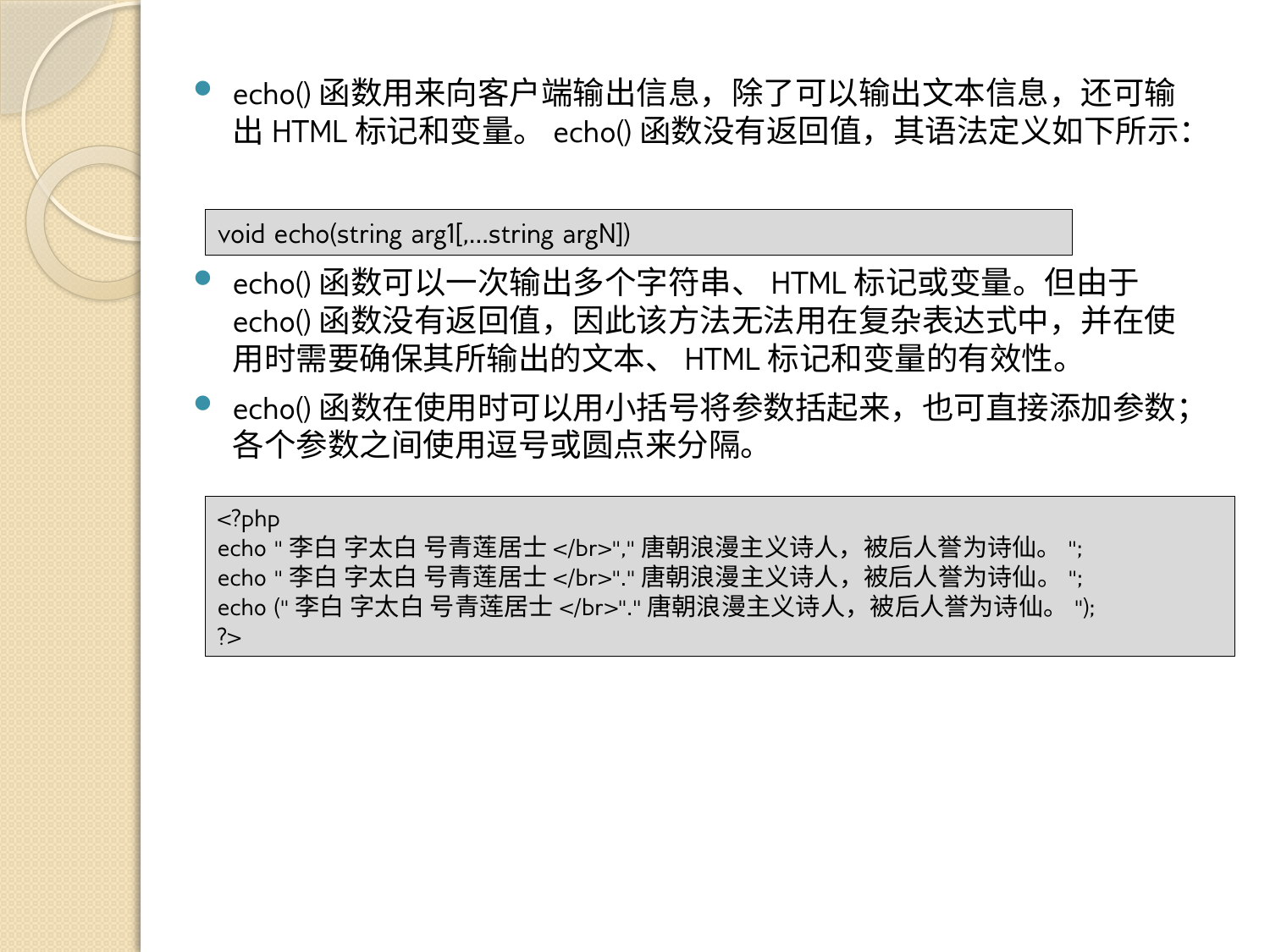

echo()函数用来向客户端输出信息，除了可以输出文本信息，还可输出HTML标记和变量。echo()函数没有返回值，其语法定义如下所示：
void echo(string arg1[,…string argN])
echo()函数可以一次输出多个字符串、HTML标记或变量。但由于echo()函数没有返回值，因此该方法无法用在复杂表达式中，并在使用时需要确保其所输出的文本、HTML标记和变量的有效性。
echo()函数在使用时可以用小括号将参数括起来，也可直接添加参数；各个参数之间使用逗号或圆点来分隔。
<?php
echo "李白 字太白 号青莲居士</br>","唐朝浪漫主义诗人，被后人誉为诗仙。";
echo "李白 字太白 号青莲居士</br>"."唐朝浪漫主义诗人，被后人誉为诗仙。";
echo ("李白 字太白 号青莲居士</br>"."唐朝浪漫主义诗人，被后人誉为诗仙。");
?>